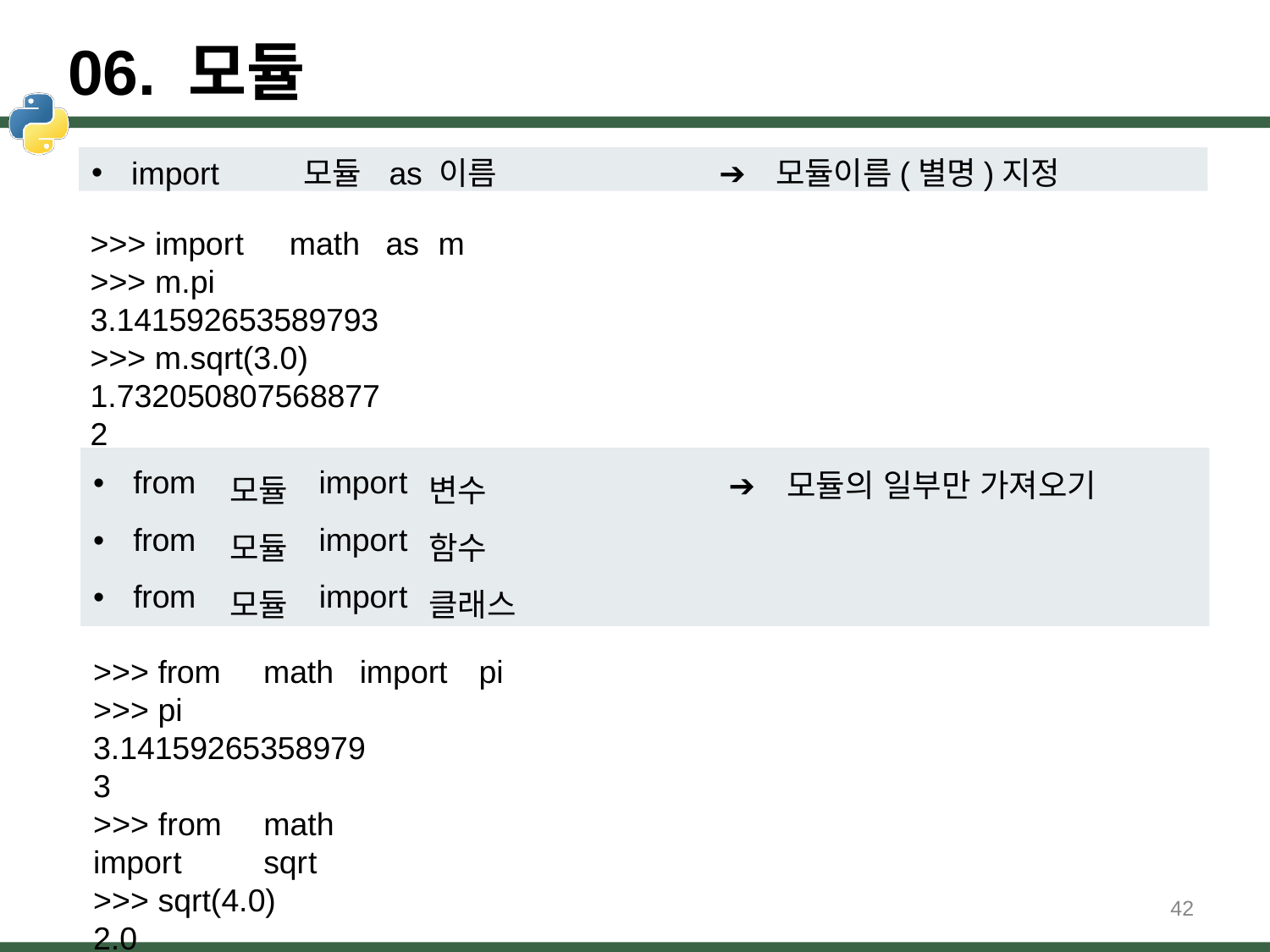

# 06. 모듈

import	모듈	as 이름	➔	모듈이름(별명)지정
>>> import	math	as	m
>>> m.pi
3.141592653589793
>>> m.sqrt(3.0)  1.7320508075688772

| from | 모듈 | import | 변수 |
| --- | --- | --- | --- |
| from | 모듈 | import | 함수 |
| from | 모듈 | import | 클래스 |
➔	모듈의 일부만 가져오기
>>> from	math	import	pi
>>> pi  3.141592653589793
>>> from	math	import	sqrt
>>> sqrt(4.0)  2.0
42